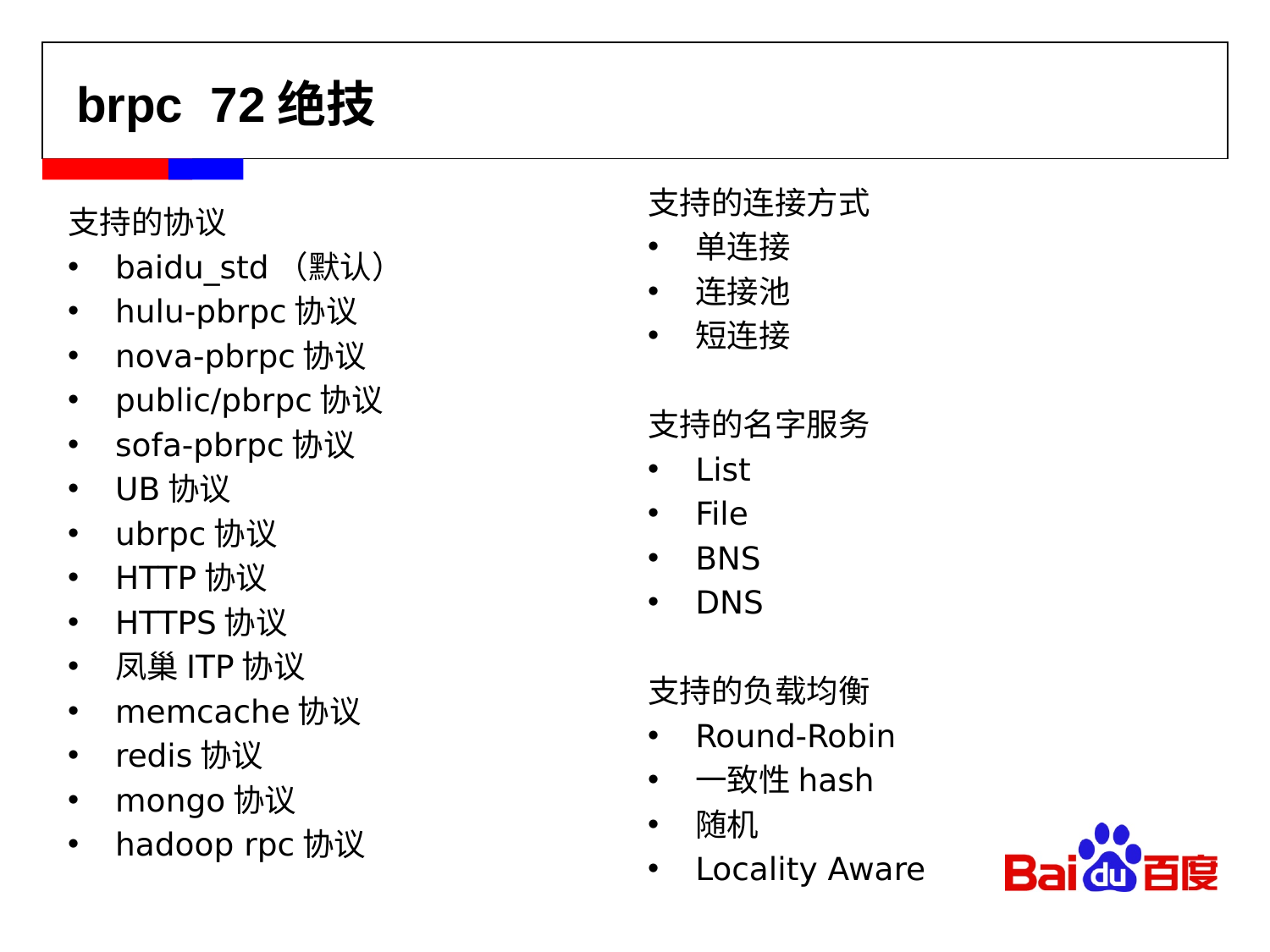

# brpc  72绝技
支持的连接方式
单连接
连接池
短连接

支持的名字服务
List
File
BNS
DNS

支持的负载均衡
Round-Robin
一致性hash
随机
Locality Aware
支持的协议
baidu_std（默认）
hulu-pbrpc协议
nova-pbrpc协议
public/pbrpc协议
sofa-pbrpc协议
UB协议
ubrpc协议
HTTP协议
HTTPS协议
凤巢ITP协议
memcache协议
redis协议
mongo协议
hadoop rpc协议